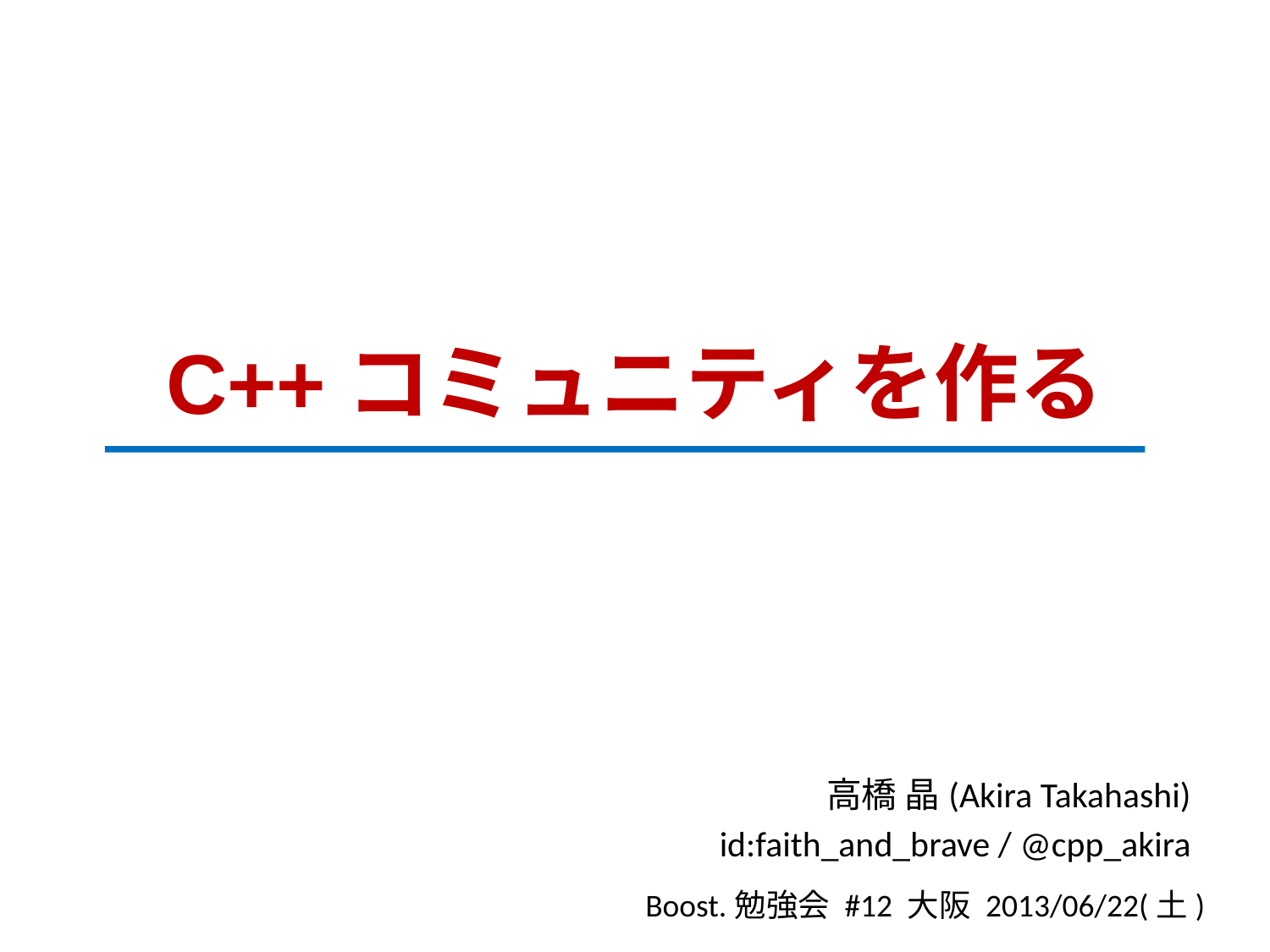

# C++コミュニティを作る

高橋 晶(Akira Takahashi)
id:faith_and_brave / @cpp_akira
Boost.勉強会 #12 大阪 2013/06/22(土)